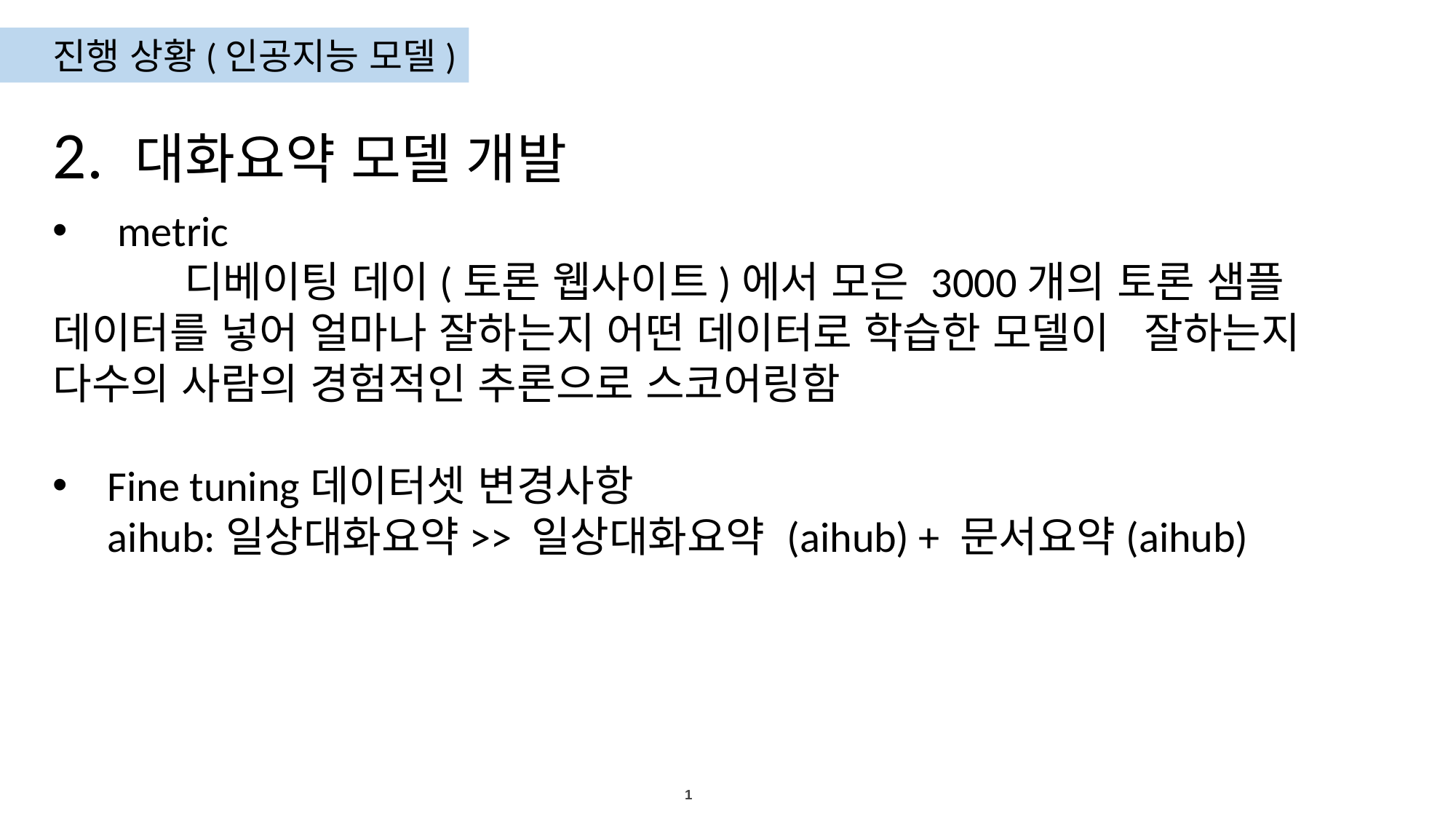

진행 상황(인공지능 모델)
2. 대화요약 모델 개발
 metric
	 디베이팅 데이(토론 웹사이트)에서 모은 3000개의 토론 샘플 	데이터를 넣어 얼마나 잘하는지 어떤 데이터로 학습한 모델이 	잘하는지 다수의 사람의 경험적인 추론으로 스코어링함

Fine tuning데이터셋 변경사항
aihub:일상대화요약>> 일상대화요약 (aihub) + 문서요약(aihub)

1